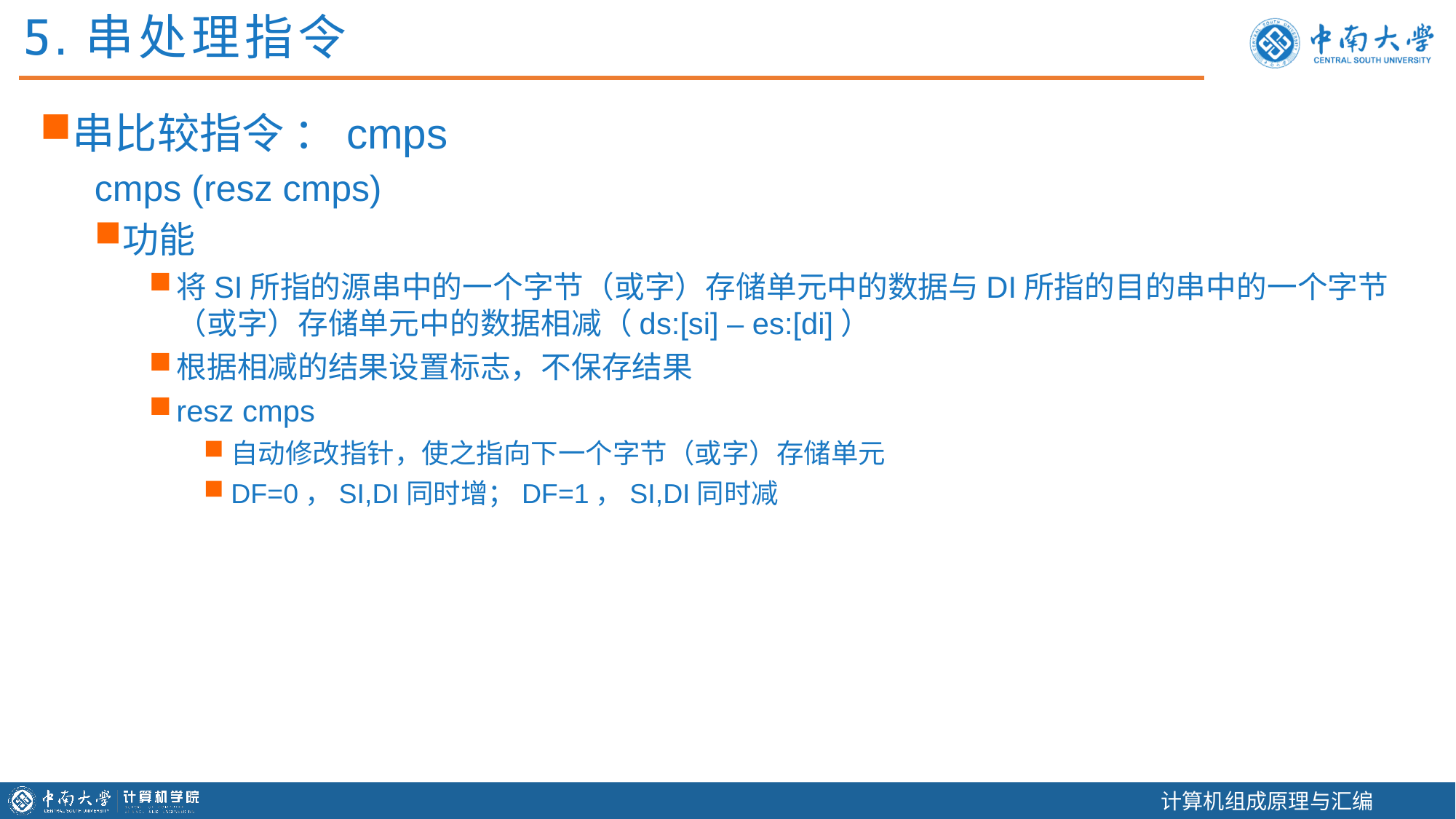

5.串处理指令

串比较指令 ：cmps
cmps (resz cmps)
功能
将SI所指的源串中的一个字节（或字）存储单元中的数据与DI所指的目的串中的一个字节（或字）存储单元中的数据相减（ds:[si] – es:[di]）
根据相减的结果设置标志，不保存结果
resz cmps
自动修改指针，使之指向下一个字节（或字）存储单元
DF=0，SI,DI同时增；DF=1，SI,DI同时减
58